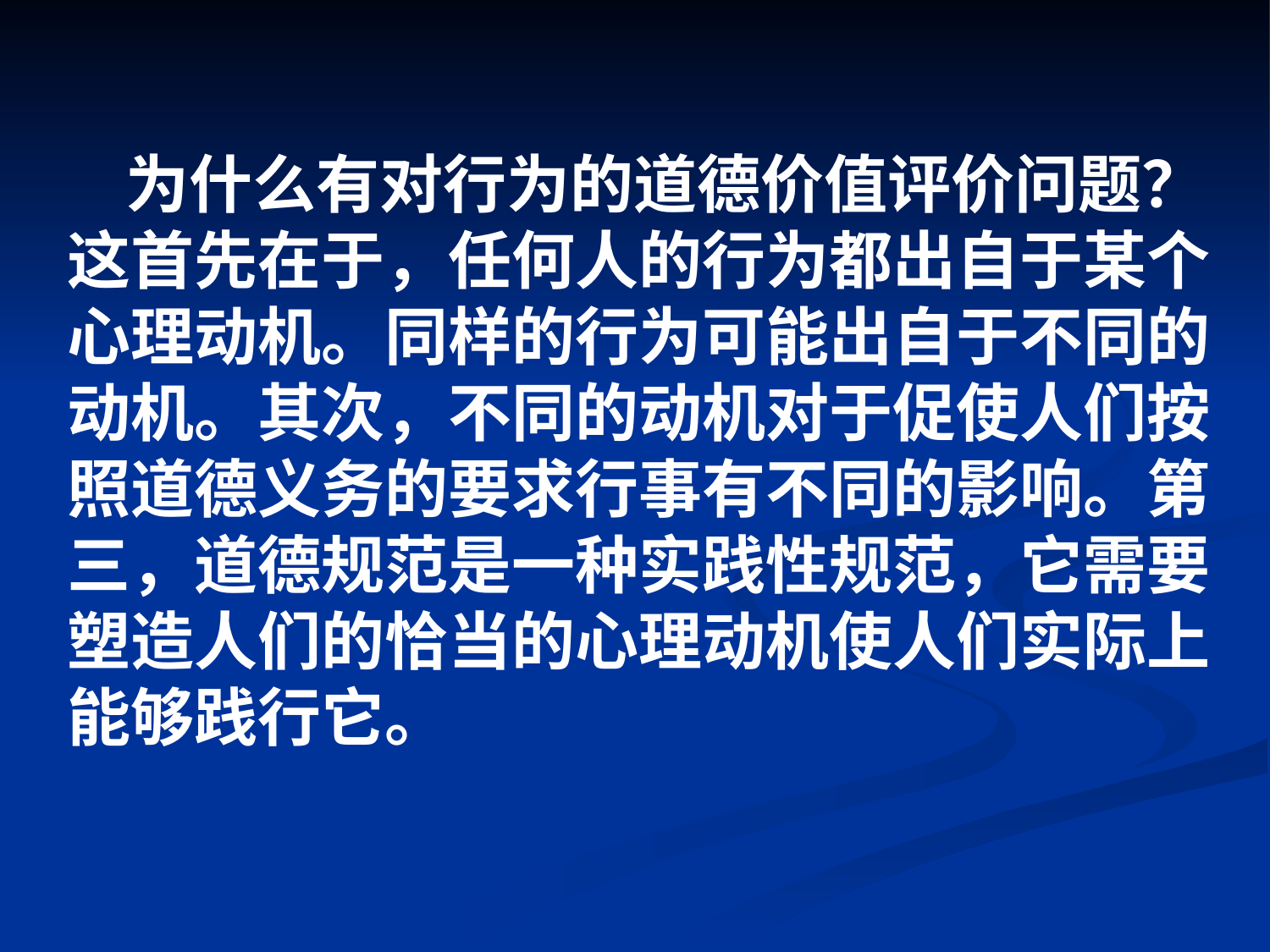

为什么有对行为的道德价值评价问题？这首先在于，任何人的行为都出自于某个心理动机。同样的行为可能出自于不同的动机。其次，不同的动机对于促使人们按照道德义务的要求行事有不同的影响。第三，道德规范是一种实践性规范，它需要塑造人们的恰当的心理动机使人们实际上能够践行它。